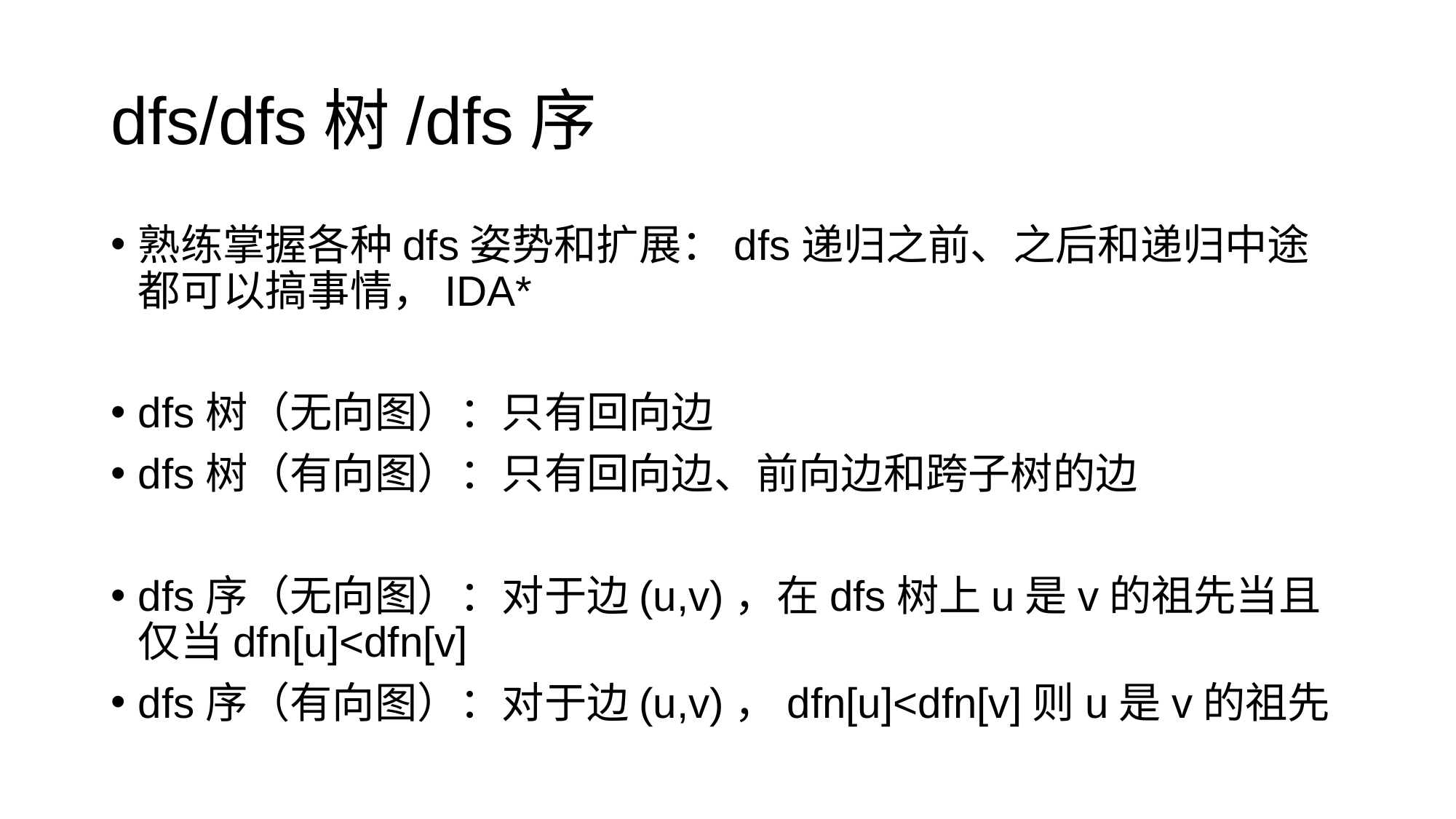

# dfs/dfs树/dfs序
熟练掌握各种dfs姿势和扩展：dfs递归之前、之后和递归中途都可以搞事情，IDA*

dfs树（无向图）：只有回向边
dfs树（有向图）：只有回向边、前向边和跨子树的边

dfs序（无向图）：对于边(u,v)，在dfs树上u是v的祖先当且仅当dfn[u]<dfn[v]
dfs序（有向图）：对于边(u,v)，dfn[u]<dfn[v]则u是v的祖先